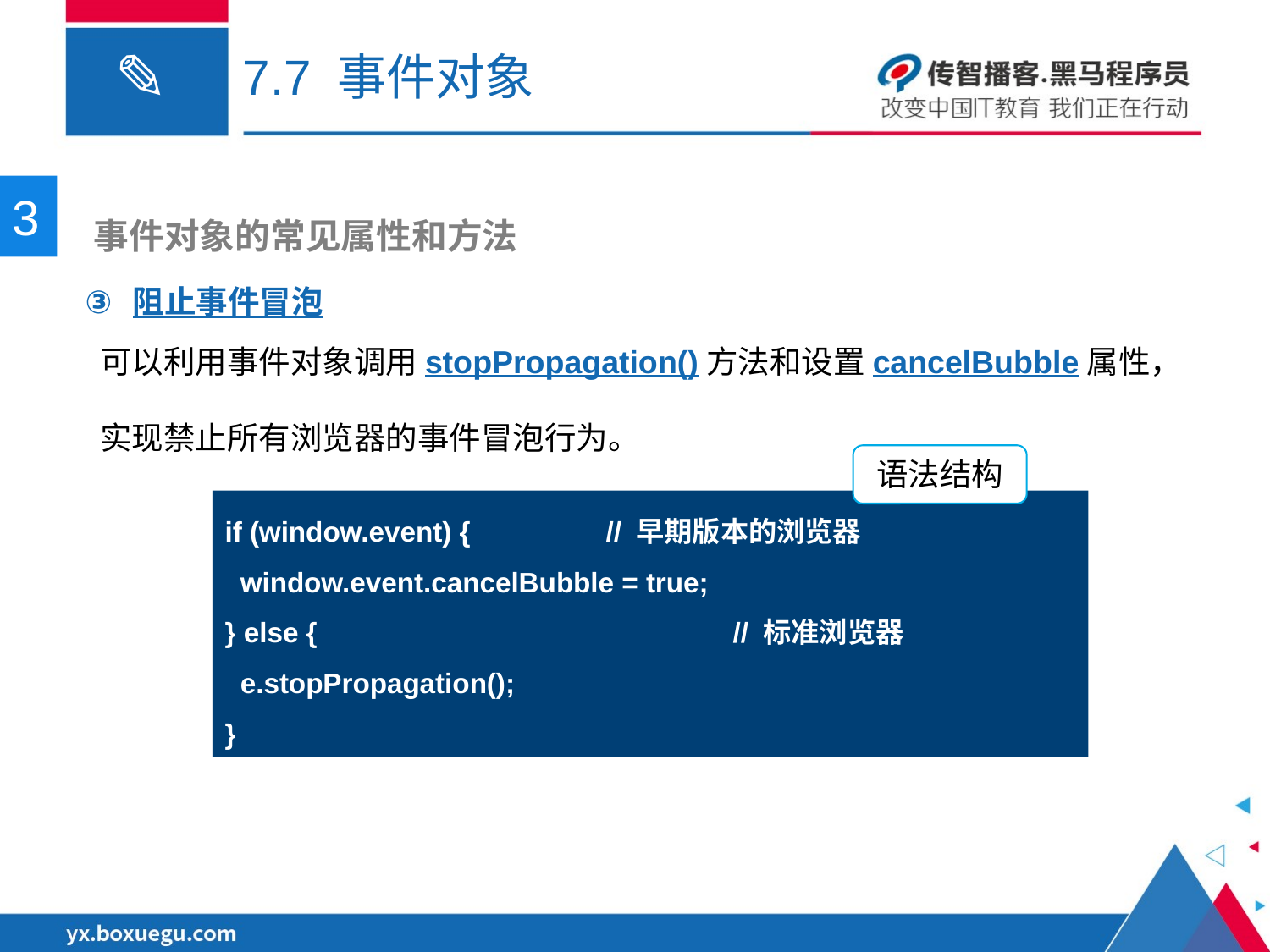

# 7.7 事件对象

3
  事件对象的常见属性和方法
阻止事件冒泡
可以利用事件对象调用stopPropagation()方法和设置cancelBubble属性，实现禁止所有浏览器的事件冒泡行为。
注
语法结构
if (window.event) {		// 早期版本的浏览器
  window.event.cancelBubble = true;
} else {				// 标准浏览器
  e.stopPropagation();
}